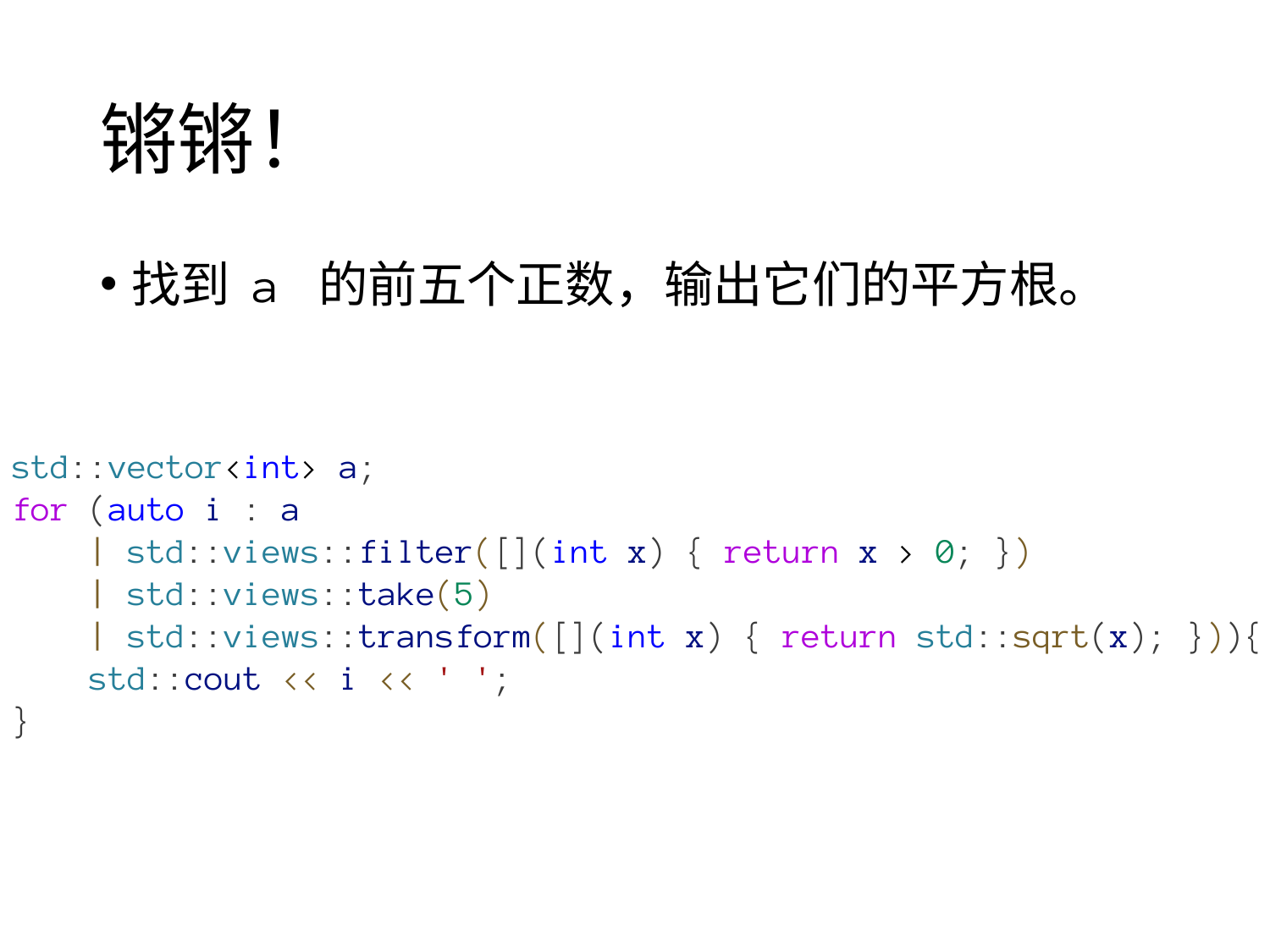

# 锵锵！
找到 a 的前五个正数，输出它们的平方根。
std::vector<int> a;
for (auto i : a
    | std::views::filter([](int x) { return x > 0; })
    | std::views::take(5)
    | std::views::transform([](int x) { return std::sqrt(x); })){
    std::cout << i << ' ';
}